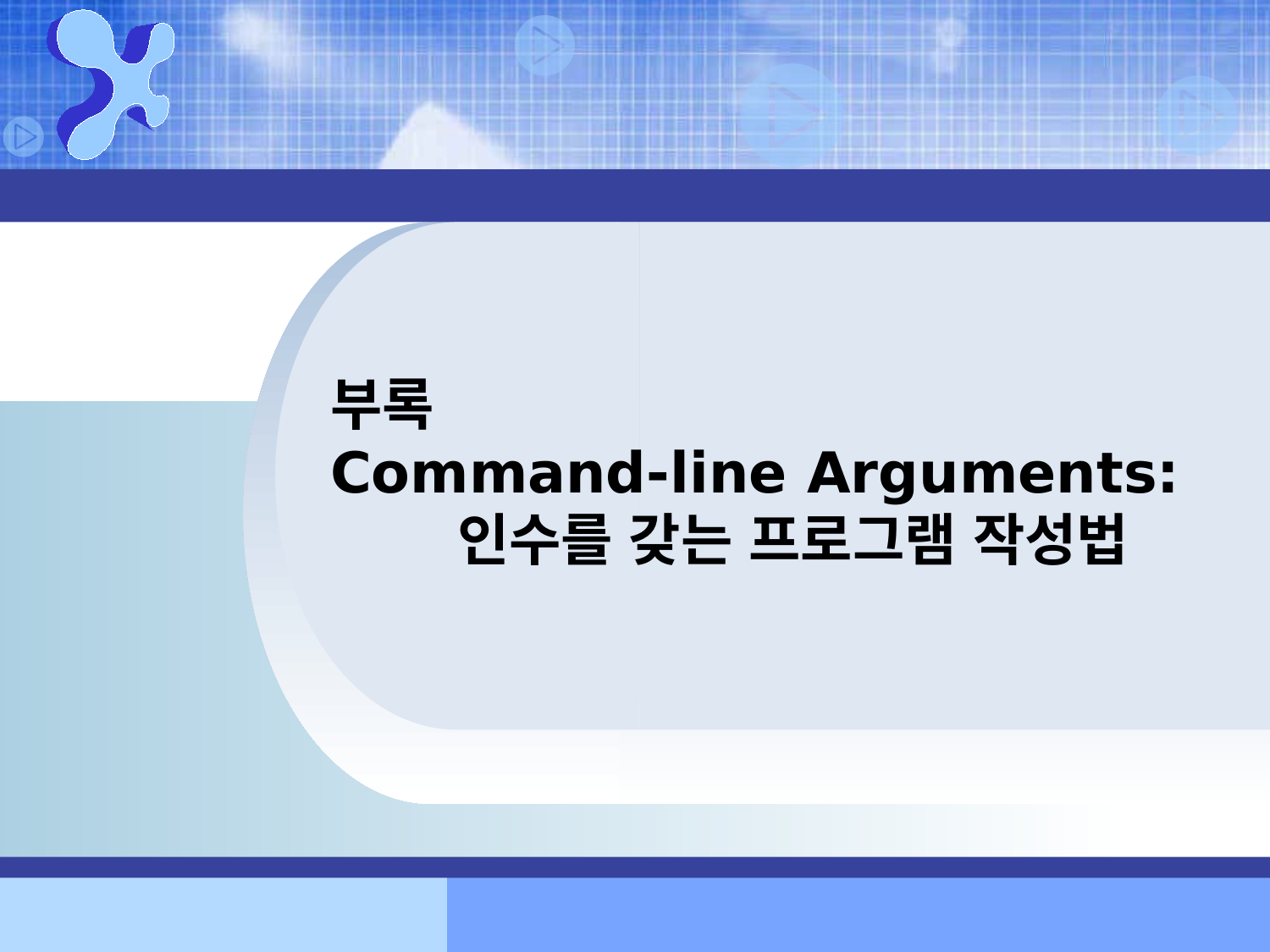

# 부록 Command-line Arguments: 인수를 갖는 프로그램 작성법